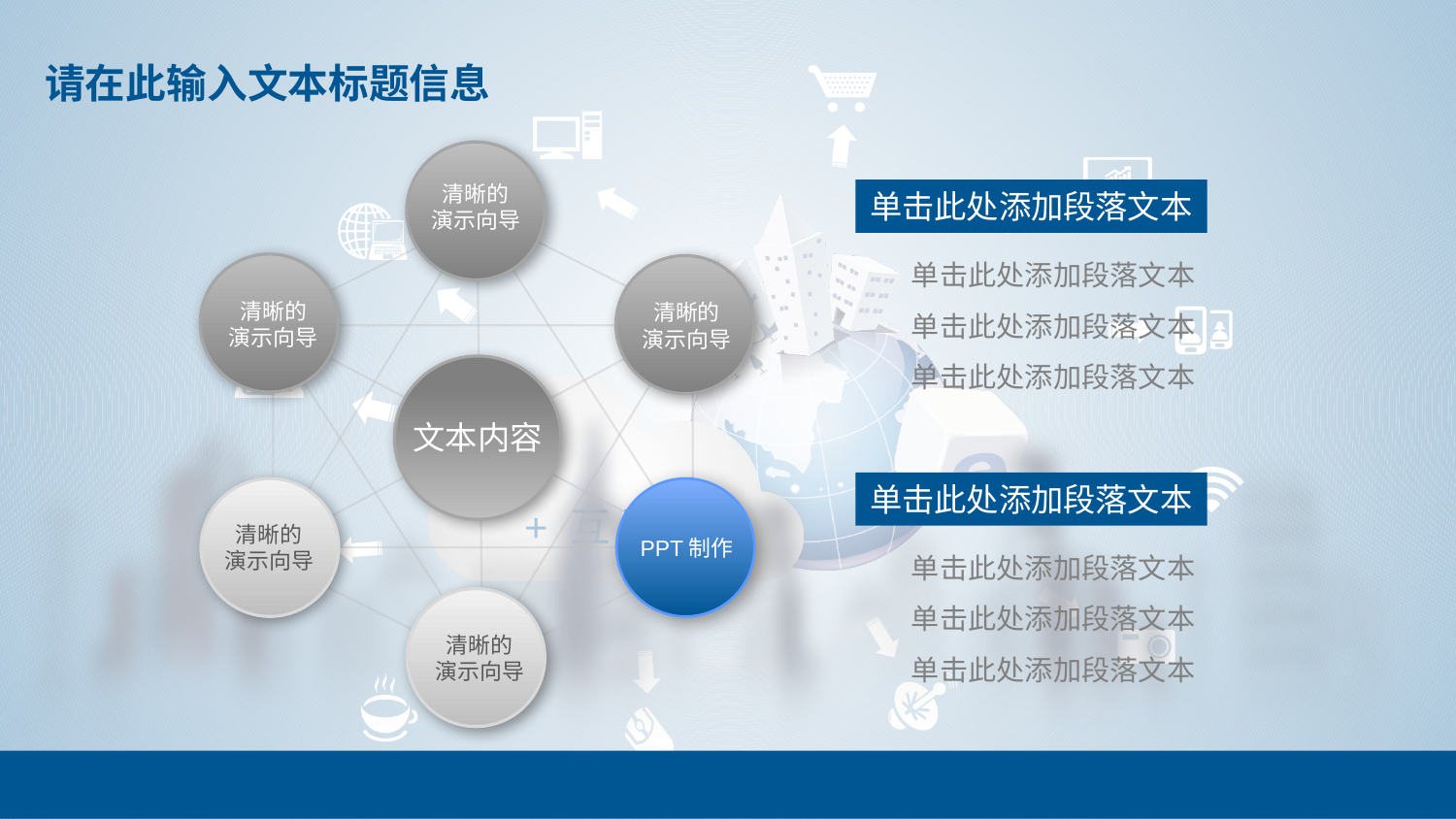

清晰的
演示向导
单击此处添加段落文本

单击此处添加段落文本单击此处添加段落文本单击此处添加段落文本

清晰的
演示向导

清晰的
演示向导

文本内容
单击此处添加段落文本

清晰的
演示向导

PPT制作
单击此处添加段落文本单击此处添加段落文本单击此处添加段落文本

清晰的
演示向导